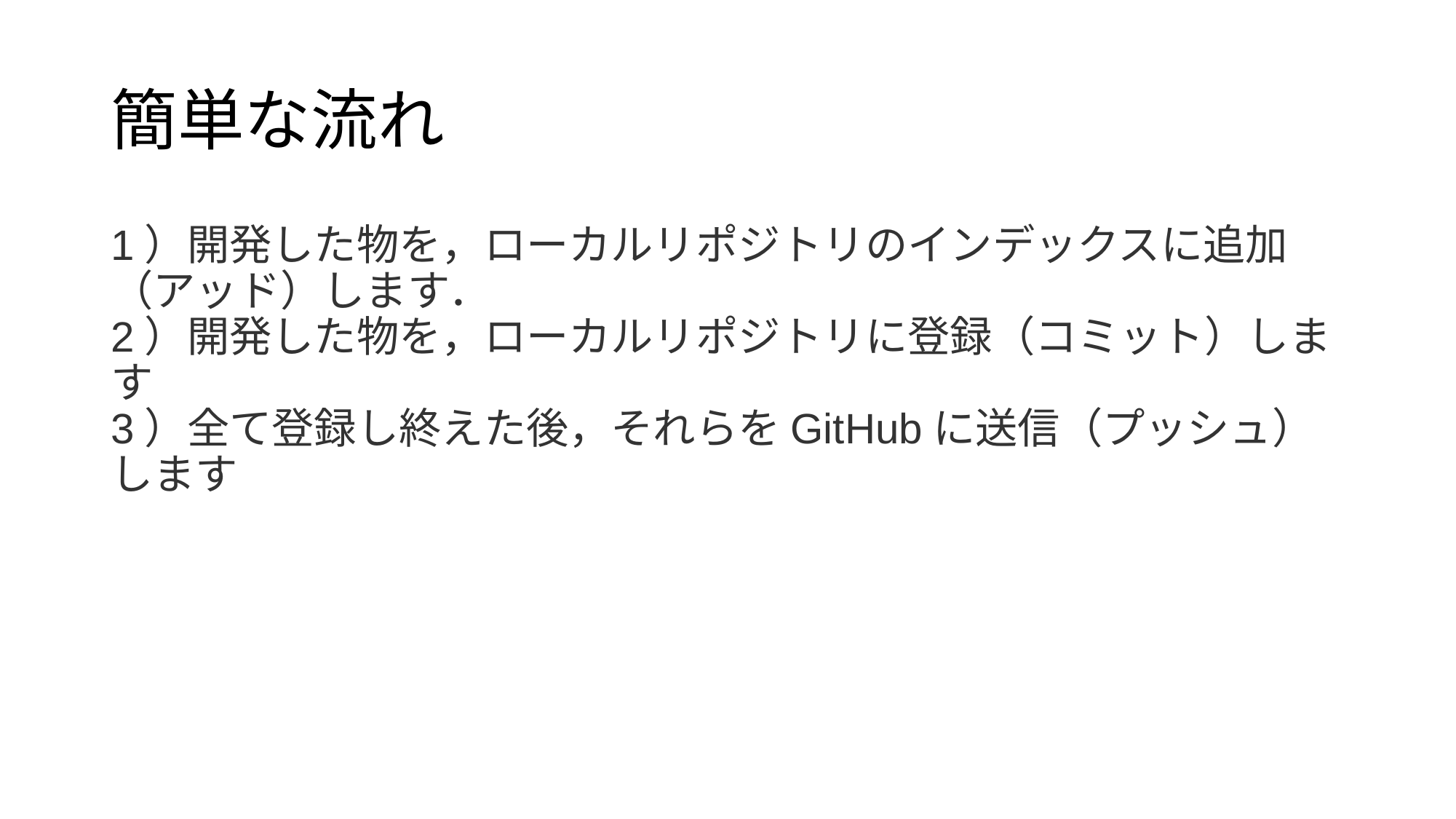

# 簡単な流れ
1）開発した物を，ローカルリポジトリのインデックスに追加（アッド）します．
2）開発した物を，ローカルリポジトリに登録（コミット）します
3）全て登録し終えた後，それらをGitHubに送信（プッシュ）します